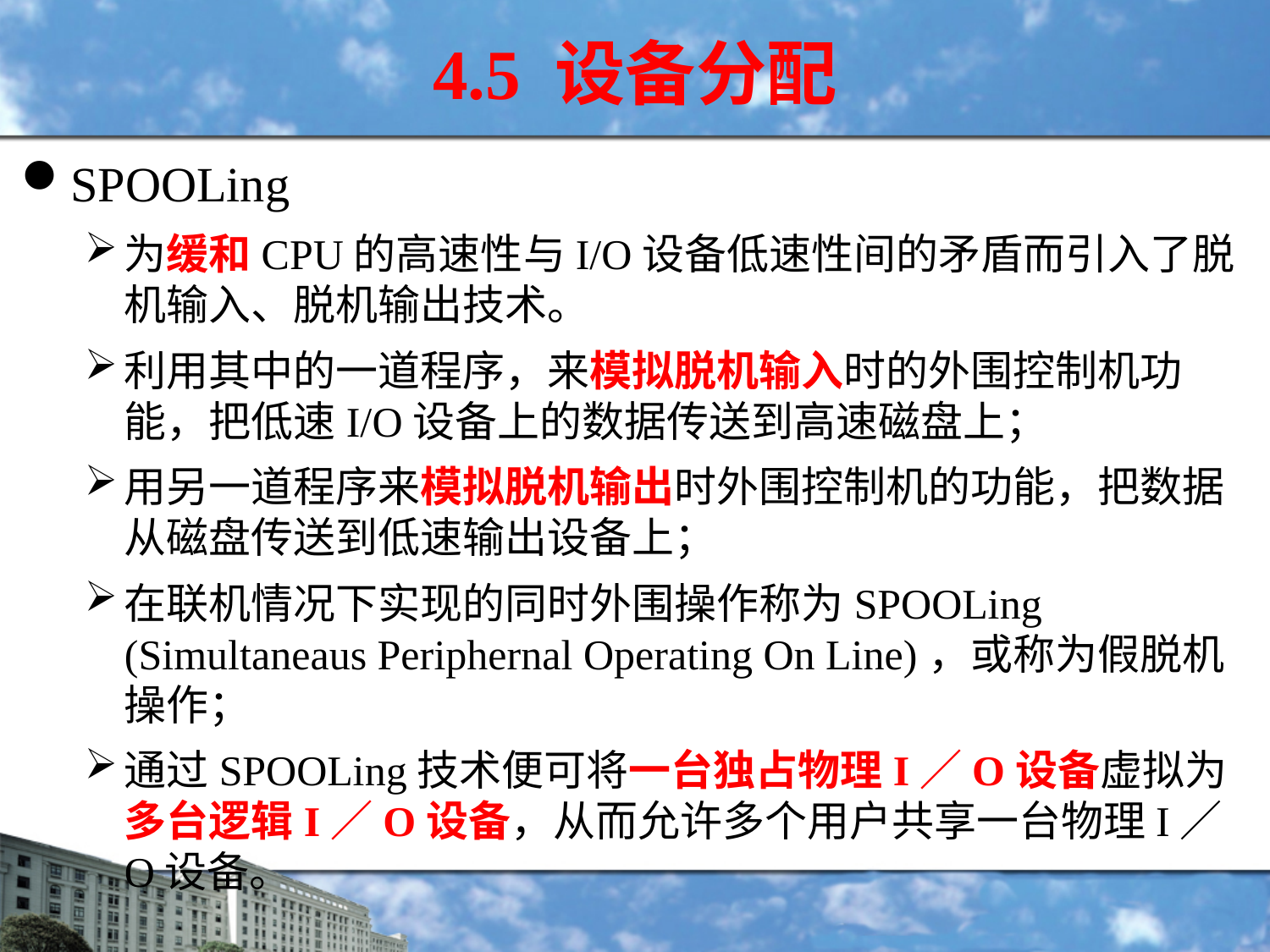

4.5 设备分配
SPOOLing
为缓和CPU的高速性与I/O设备低速性间的矛盾而引入了脱机输入、脱机输出技术。
利用其中的一道程序，来模拟脱机输入时的外围控制机功能，把低速I/O设备上的数据传送到高速磁盘上；
用另一道程序来模拟脱机输出时外围控制机的功能，把数据从磁盘传送到低速输出设备上；
在联机情况下实现的同时外围操作称为SPOOLing (Simultaneaus Periphernal Operating On Line)，或称为假脱机操作；
通过SPOOLing技术便可将一台独占物理I／O设备虚拟为多台逻辑I／O设备，从而允许多个用户共享一台物理I／O设备。